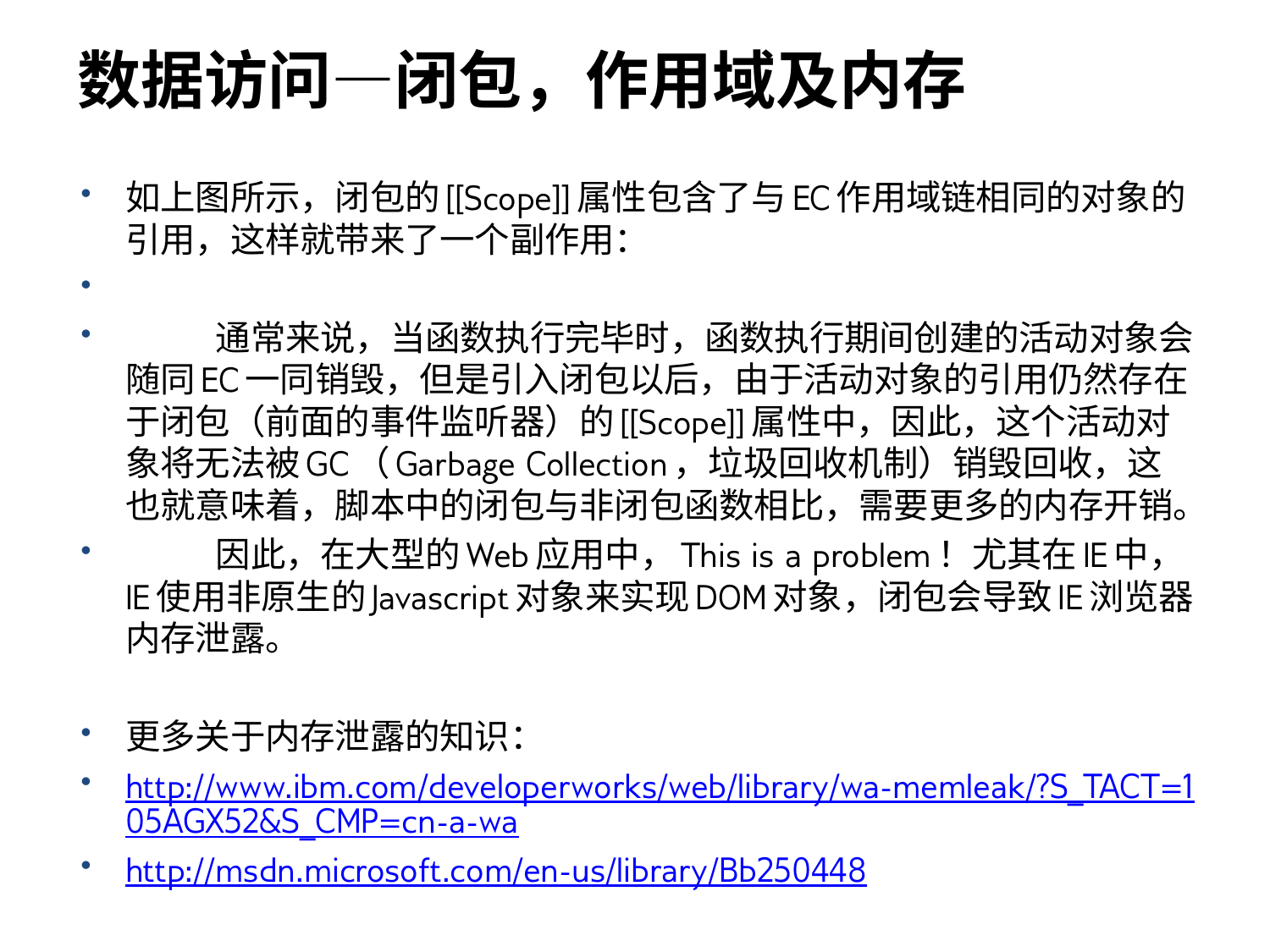

# 数据访问—闭包，作用域及内存
如上图所示，闭包的[[Scope]]属性包含了与EC作用域链相同的对象的引用，这样就带来了一个副作用：

	通常来说，当函数执行完毕时，函数执行期间创建的活动对象会随同EC一同销毁，但是引入闭包以后，由于活动对象的引用仍然存在于闭包（前面的事件监听器）的[[Scope]]属性中，因此，这个活动对象将无法被GC（Garbage Collection，垃圾回收机制）销毁回收，这也就意味着，脚本中的闭包与非闭包函数相比，需要更多的内存开销。
	因此，在大型的Web应用中，This is a problem！尤其在IE中，IE使用非原生的Javascript对象来实现DOM对象，闭包会导致IE浏览器内存泄露。

更多关于内存泄露的知识：
http://www.ibm.com/developerworks/web/library/wa-memleak/?S_TACT=105AGX52&S_CMP=cn-a-wa
http://msdn.microsoft.com/en-us/library/Bb250448

26